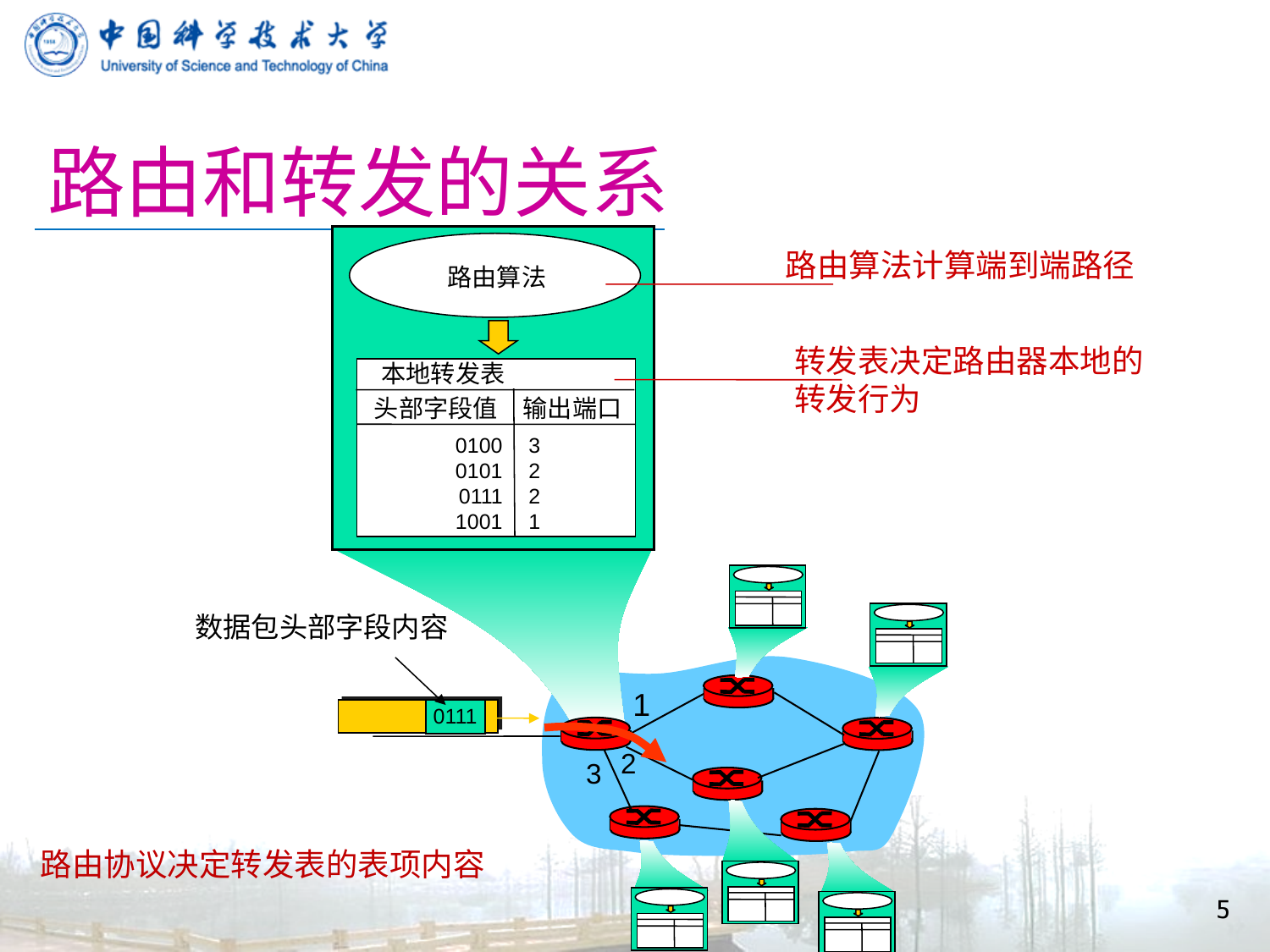

# 路由和转发的关系

路由算法

本地转发表

头部字段值
输出端口

0100
0101
0111
1001
3
2
2
1

数据包头部字段内容

1

0111

2

3

路由算法计算端到端路径

转发表决定路由器本地的
转发行为

路由协议决定转发表的表项内容
5